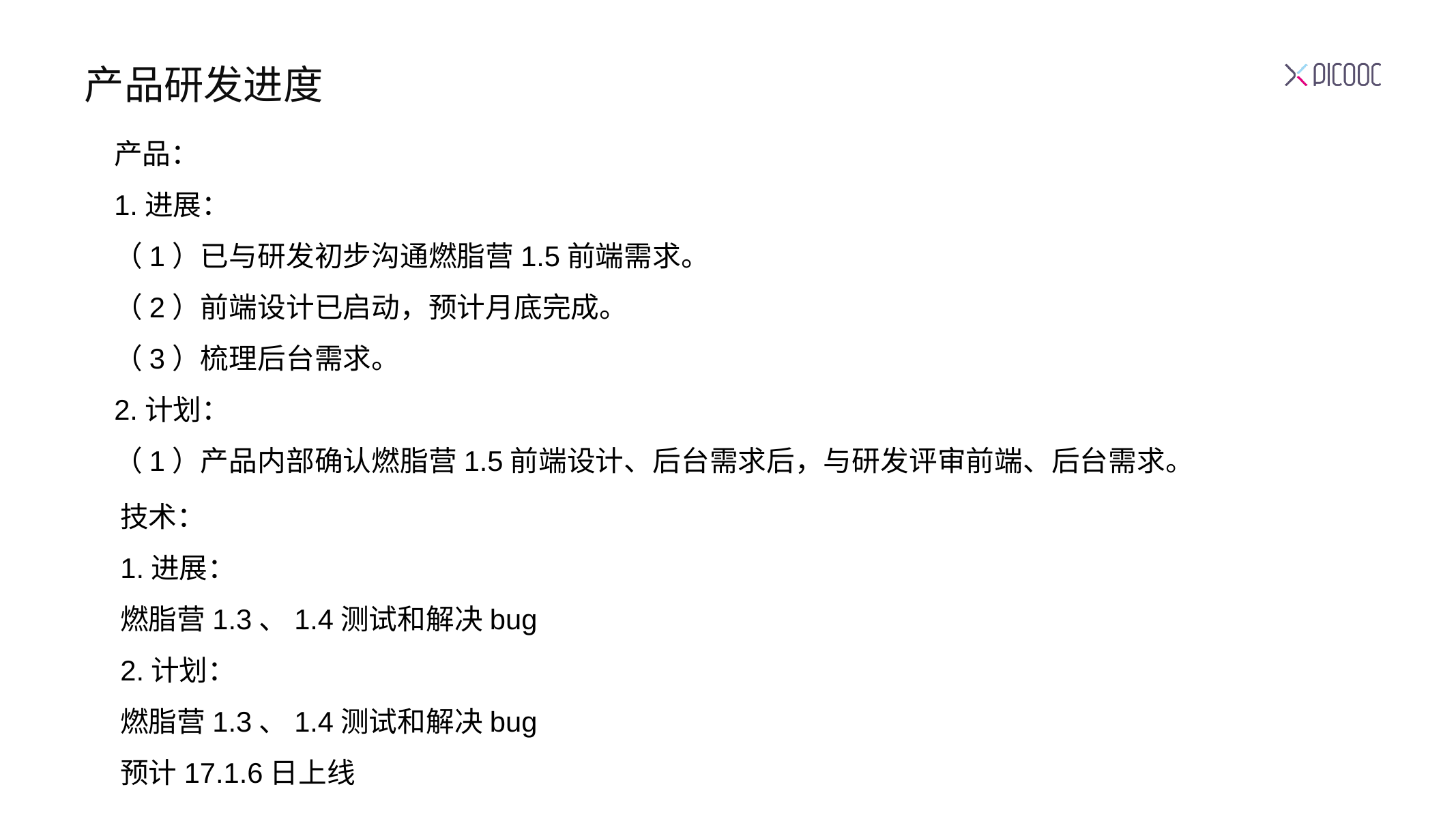

产品研发进度
产品：
1.进展：
（1）已与研发初步沟通燃脂营1.5前端需求。
（2）前端设计已启动，预计月底完成。
（3）梳理后台需求。
2.计划：
（1）产品内部确认燃脂营1.5前端设计、后台需求后，与研发评审前端、后台需求。
技术：
1.进展：
燃脂营1.3、1.4测试和解决bug
2.计划：
燃脂营1.3、1.4测试和解决bug
预计17.1.6日上线